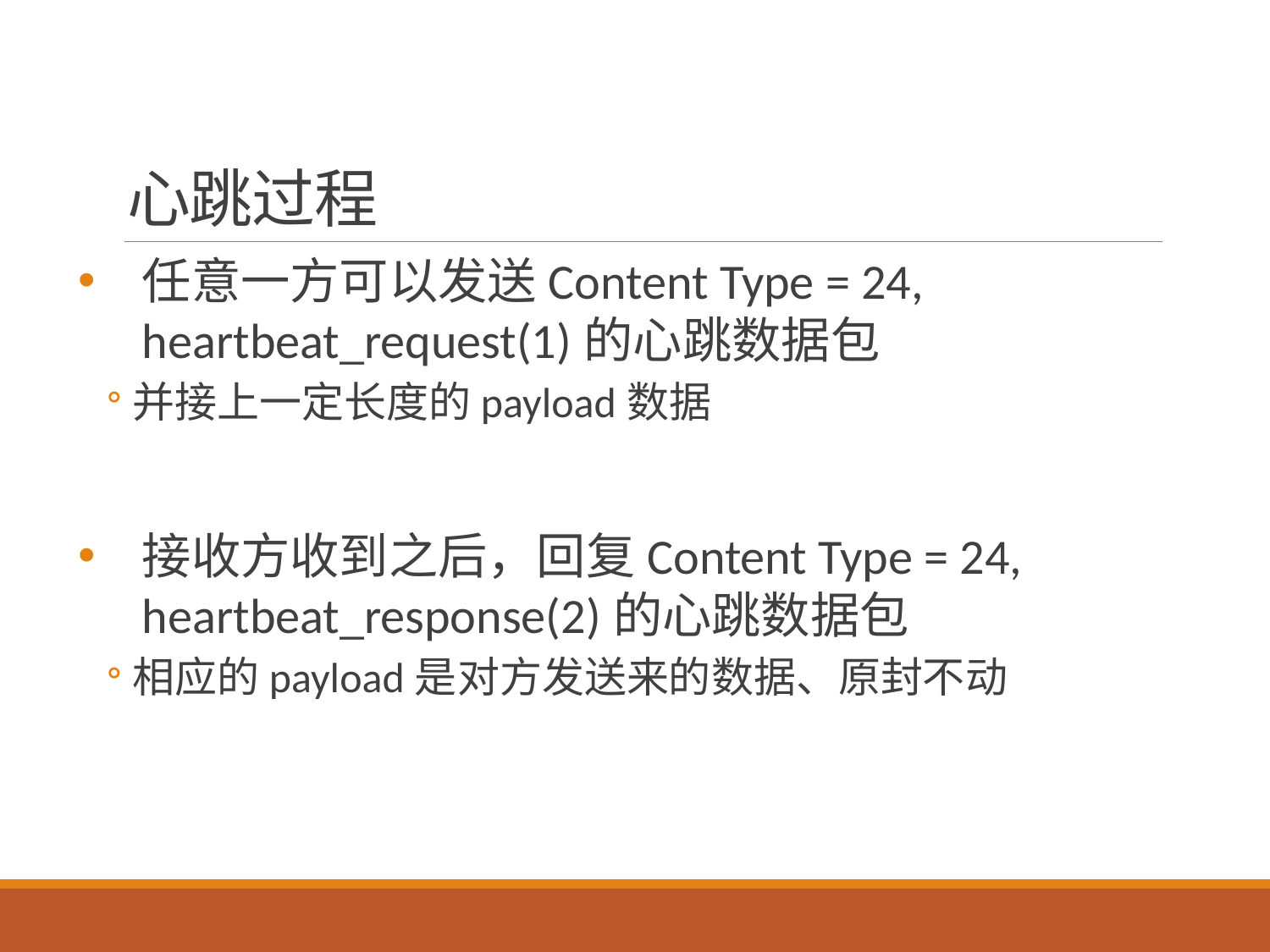

# 心跳过程
任意一方可以发送Content Type = 24, heartbeat_request(1)的心跳数据包
并接上一定长度的payload数据

接收方收到之后，回复Content Type = 24, heartbeat_response(2)的心跳数据包
相应的payload是对方发送来的数据、原封不动
72